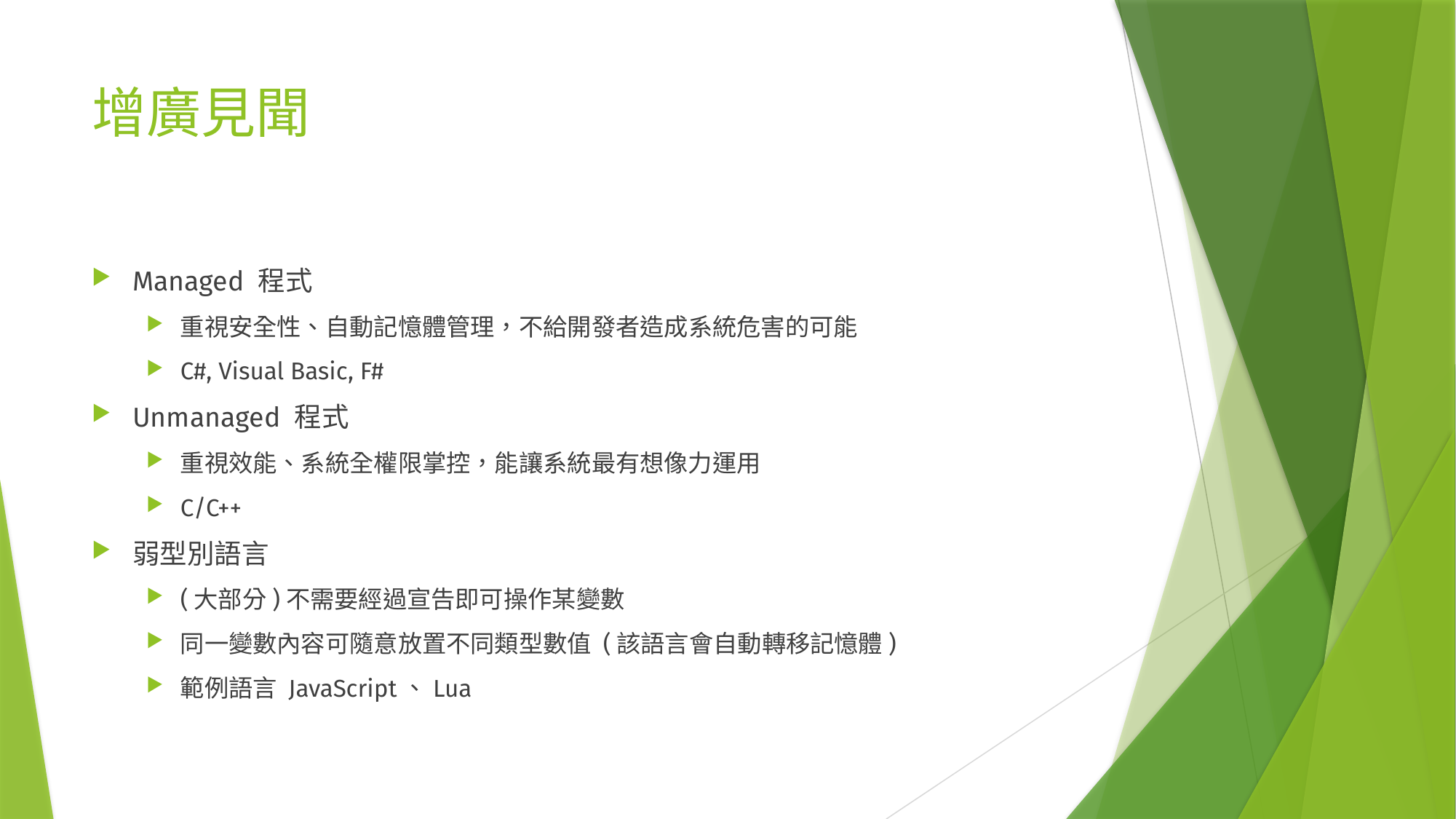

# 增廣見聞
Managed 程式
重視安全性、自動記憶體管理，不給開發者造成系統危害的可能
C#, Visual Basic, F#
Unmanaged 程式
重視效能、系統全權限掌控，能讓系統最有想像力運用
C/C++
弱型別語言
(大部分)不需要經過宣告即可操作某變數
同一變數內容可隨意放置不同類型數值 (該語言會自動轉移記憶體)
範例語言 JavaScript、Lua